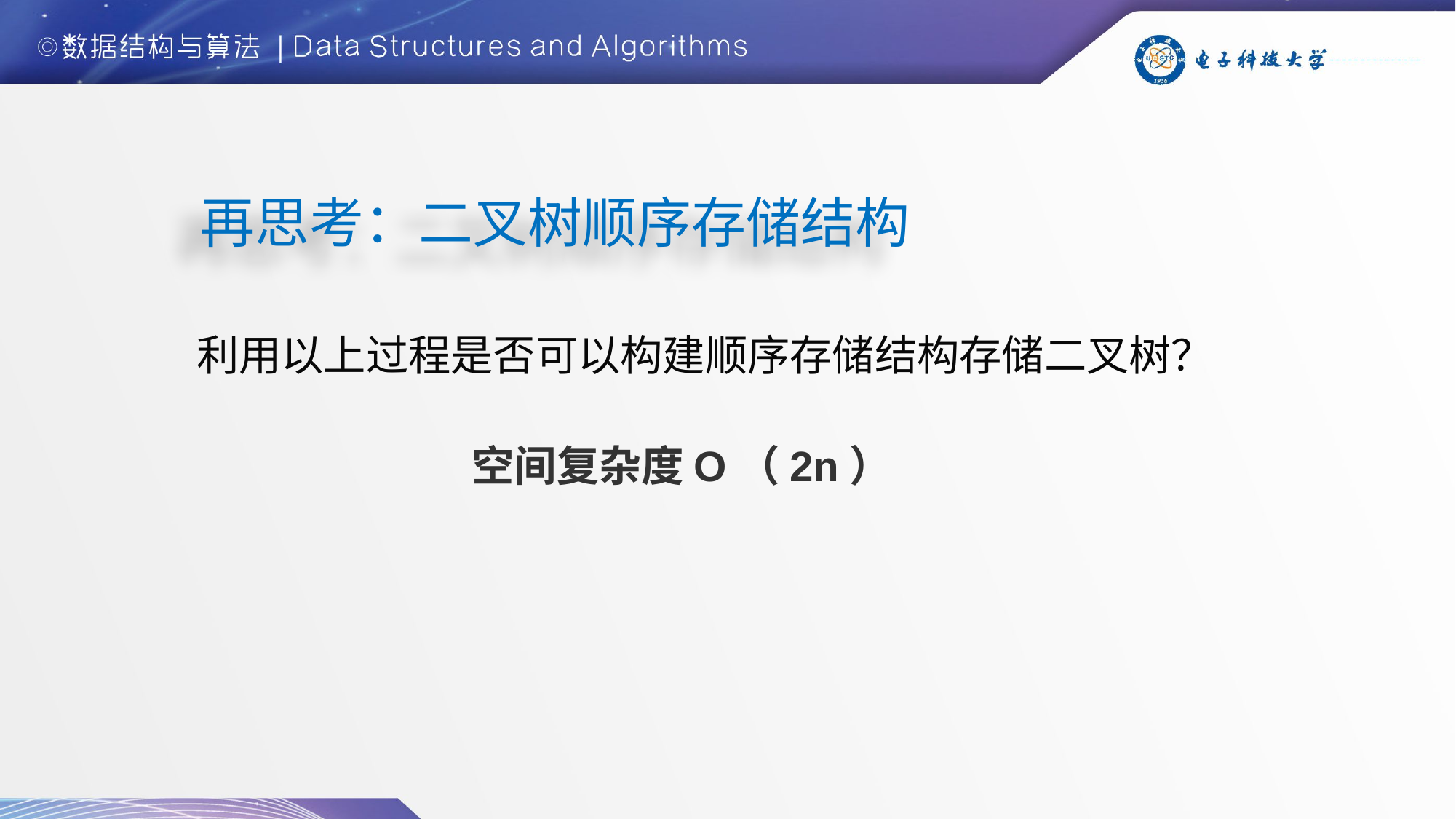

再思考：二叉树顺序存储结构
利用以上过程是否可以构建顺序存储结构存储二叉树？
空间复杂度O（2n）